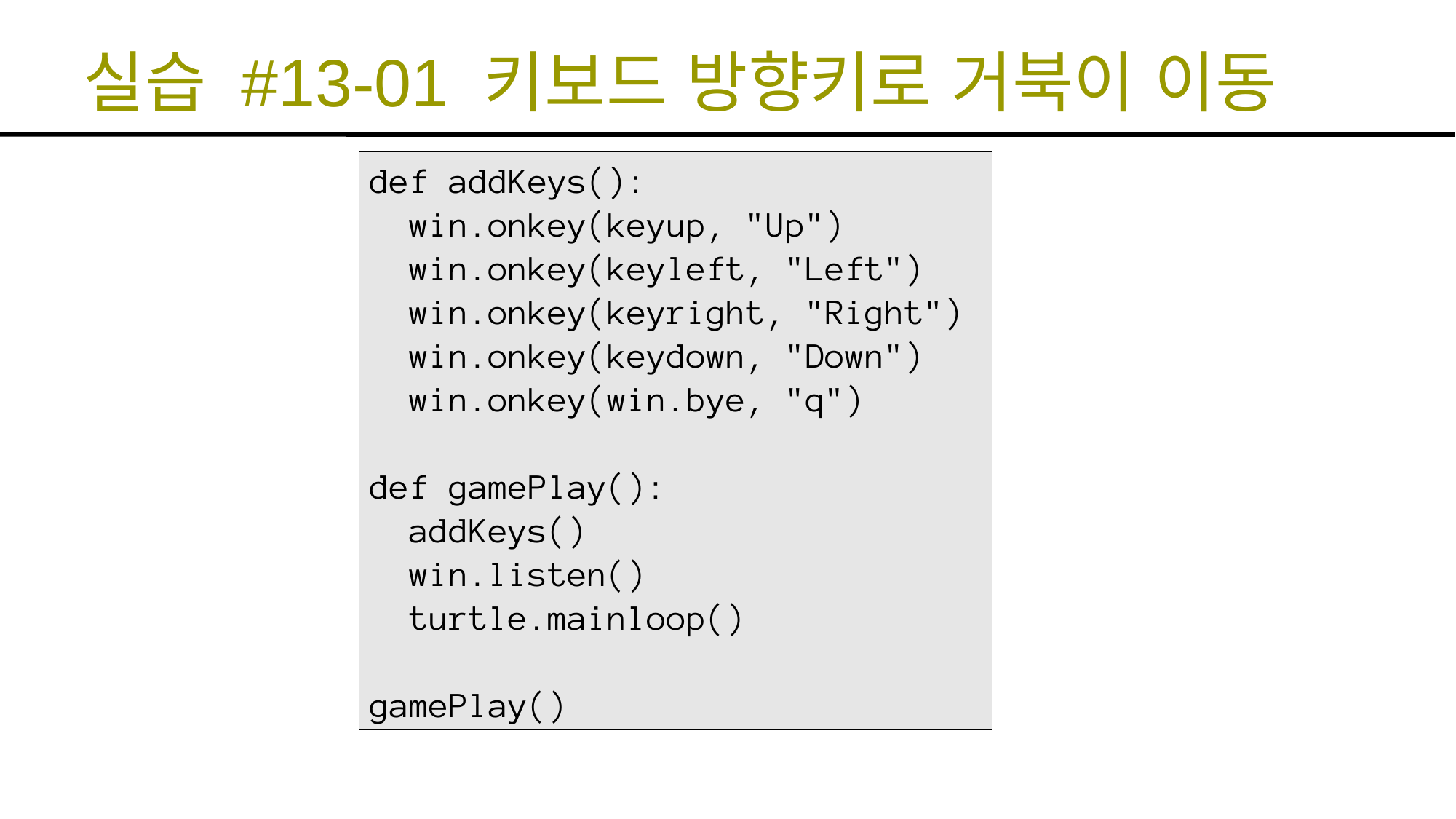

# 실습 #13-01 키보드 방향키로 거북이 이동

def addKeys():
  win.onkey(keyup, "Up")
  win.onkey(keyleft, "Left")
  win.onkey(keyright, "Right")
  win.onkey(keydown, "Down")
  win.onkey(win.bye, "q")

def gamePlay():
  addKeys()
  win.listen()
  turtle.mainloop()

gamePlay()